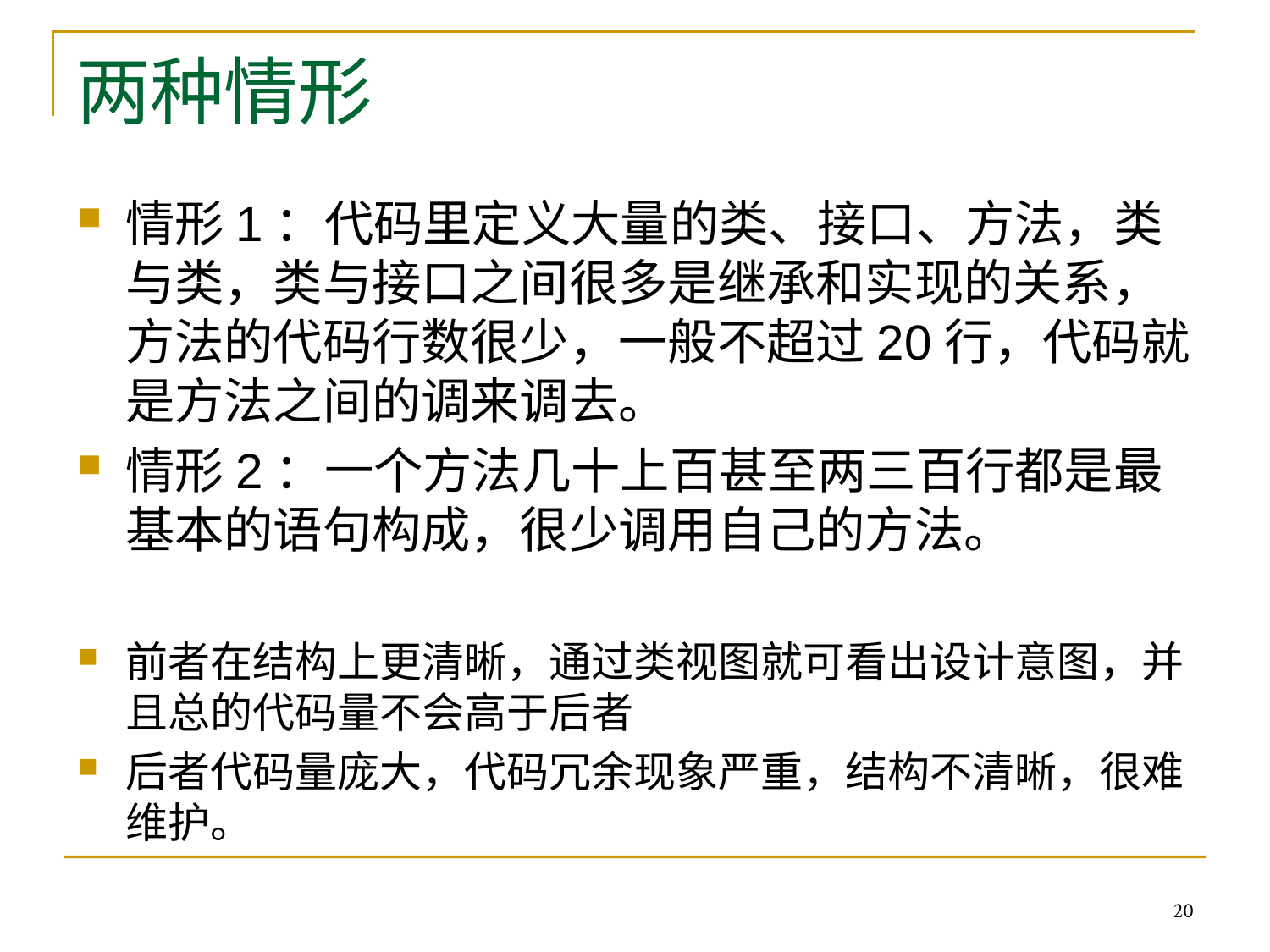

# 两种情形
情形1：代码里定义大量的类、接口、方法，类与类，类与接口之间很多是继承和实现的关系，方法的代码行数很少，一般不超过20行，代码就是方法之间的调来调去。
情形2：一个方法几十上百甚至两三百行都是最基本的语句构成，很少调用自己的方法。

前者在结构上更清晰，通过类视图就可看出设计意图，并且总的代码量不会高于后者
后者代码量庞大，代码冗余现象严重，结构不清晰，很难维护。

20